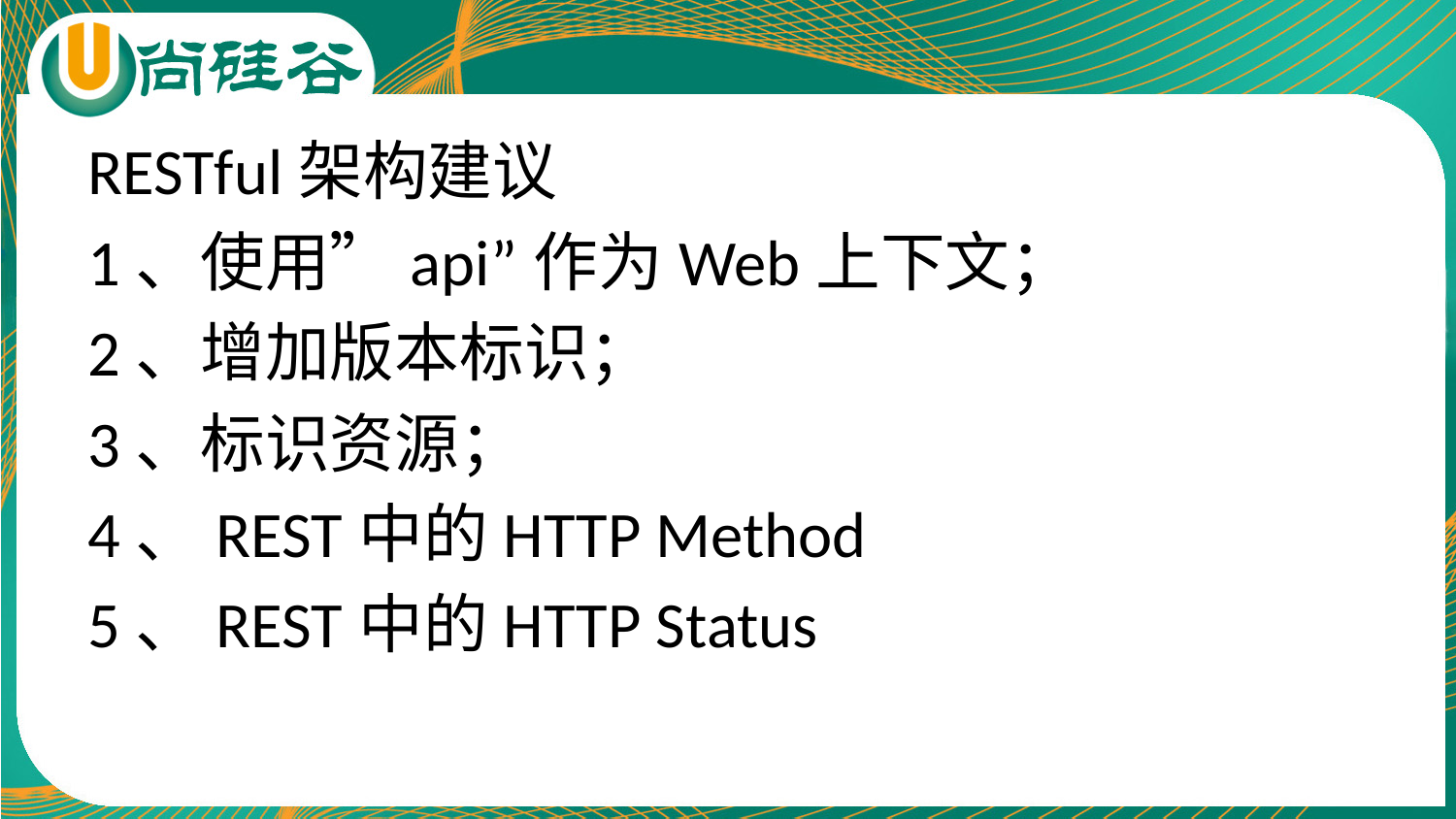

RESTful架构建议
1、使用”api”作为Web上下文；
2、增加版本标识；
3、标识资源；
4、REST中的HTTP Method
5、REST中的HTTP Status